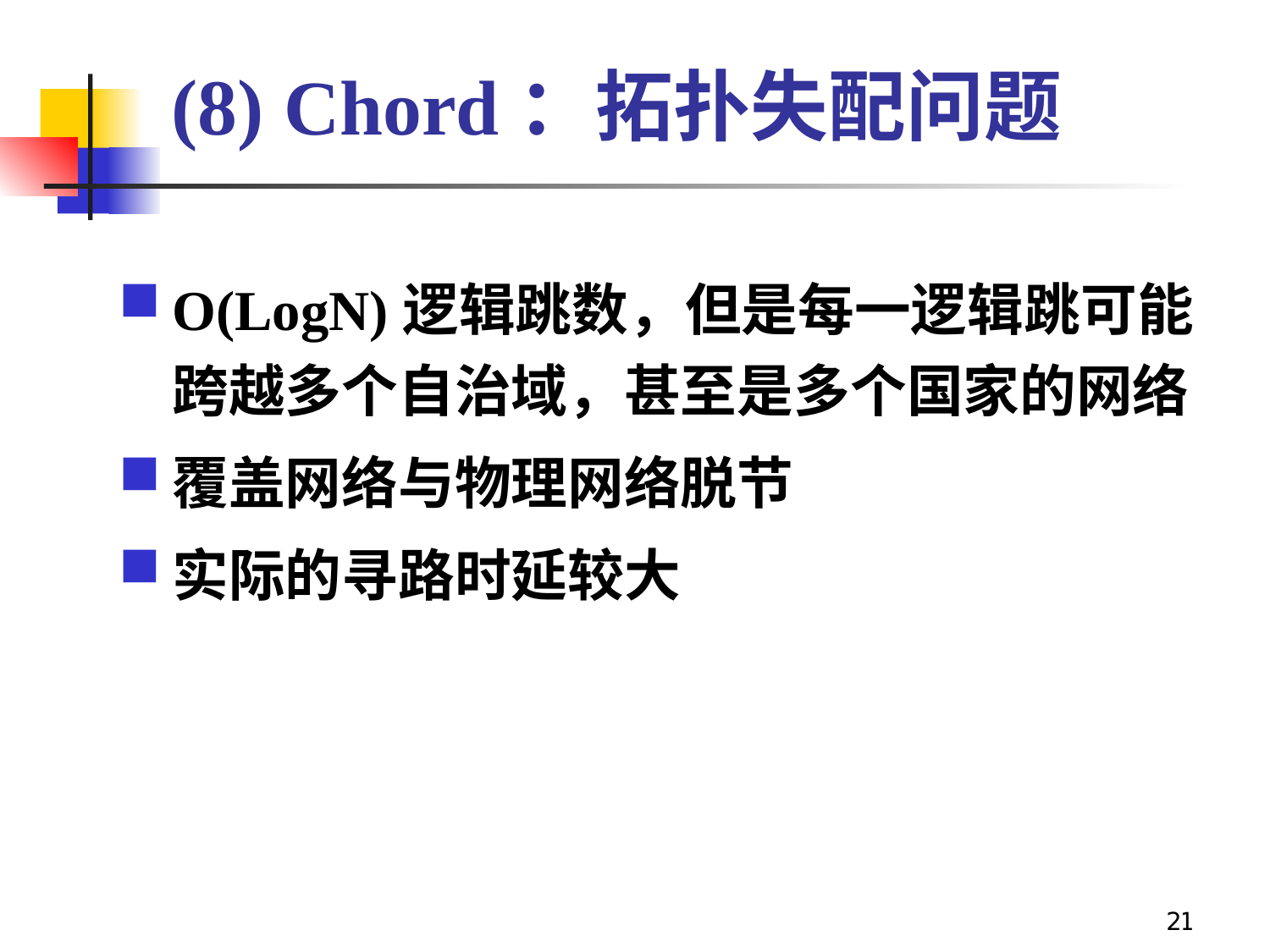

# (8) Chord：拓扑失配问题
O(LogN)逻辑跳数，但是每一逻辑跳可能跨越多个自治域，甚至是多个国家的网络
覆盖网络与物理网络脱节
实际的寻路时延较大
21